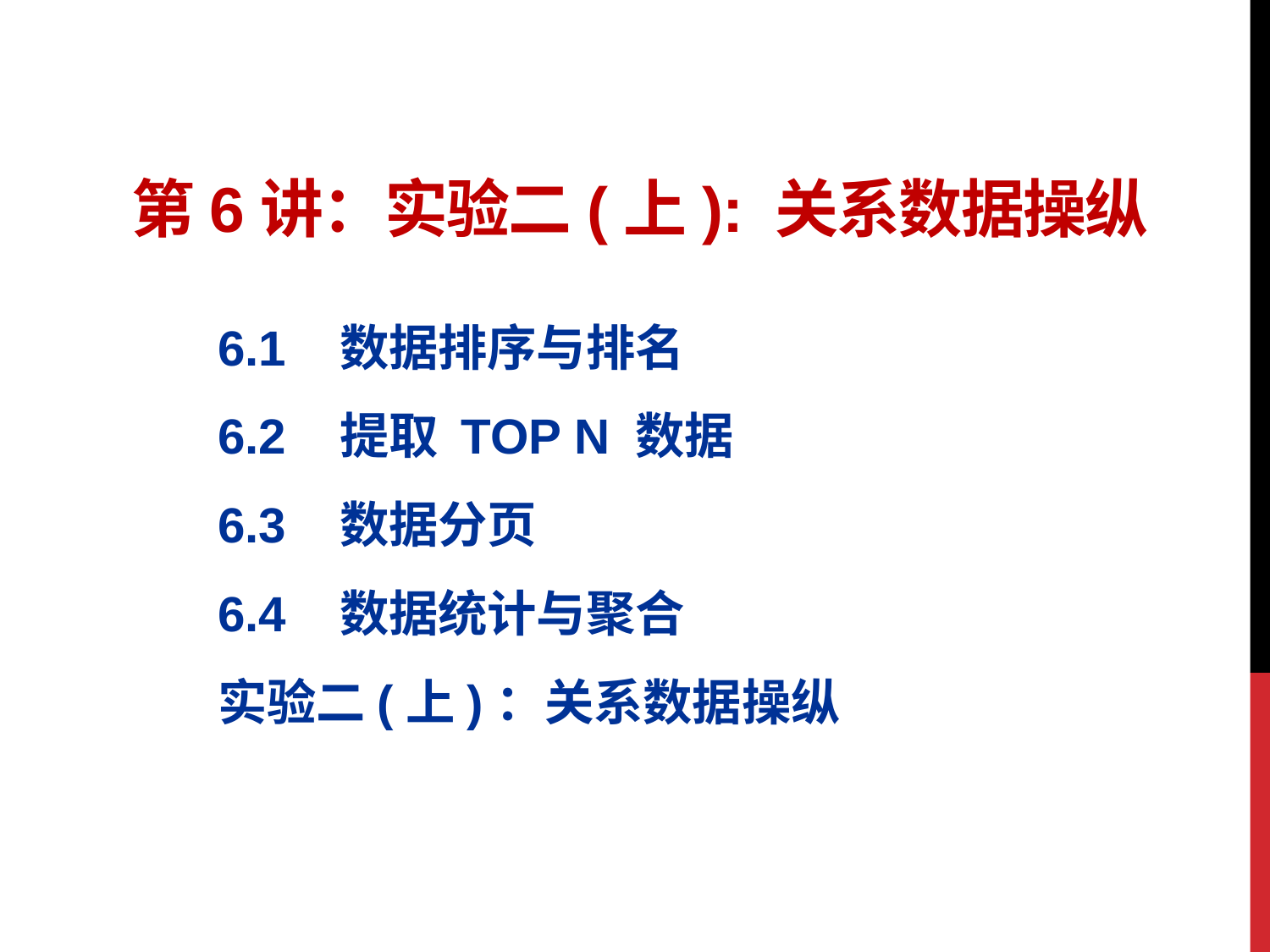

# 第6讲：实验二(上): 关系数据操纵
6.1   数据排序与排名
6.2   提取 TOP N 数据
6.3   数据分页
6.4   数据统计与聚合
实验二(上)：关系数据操纵